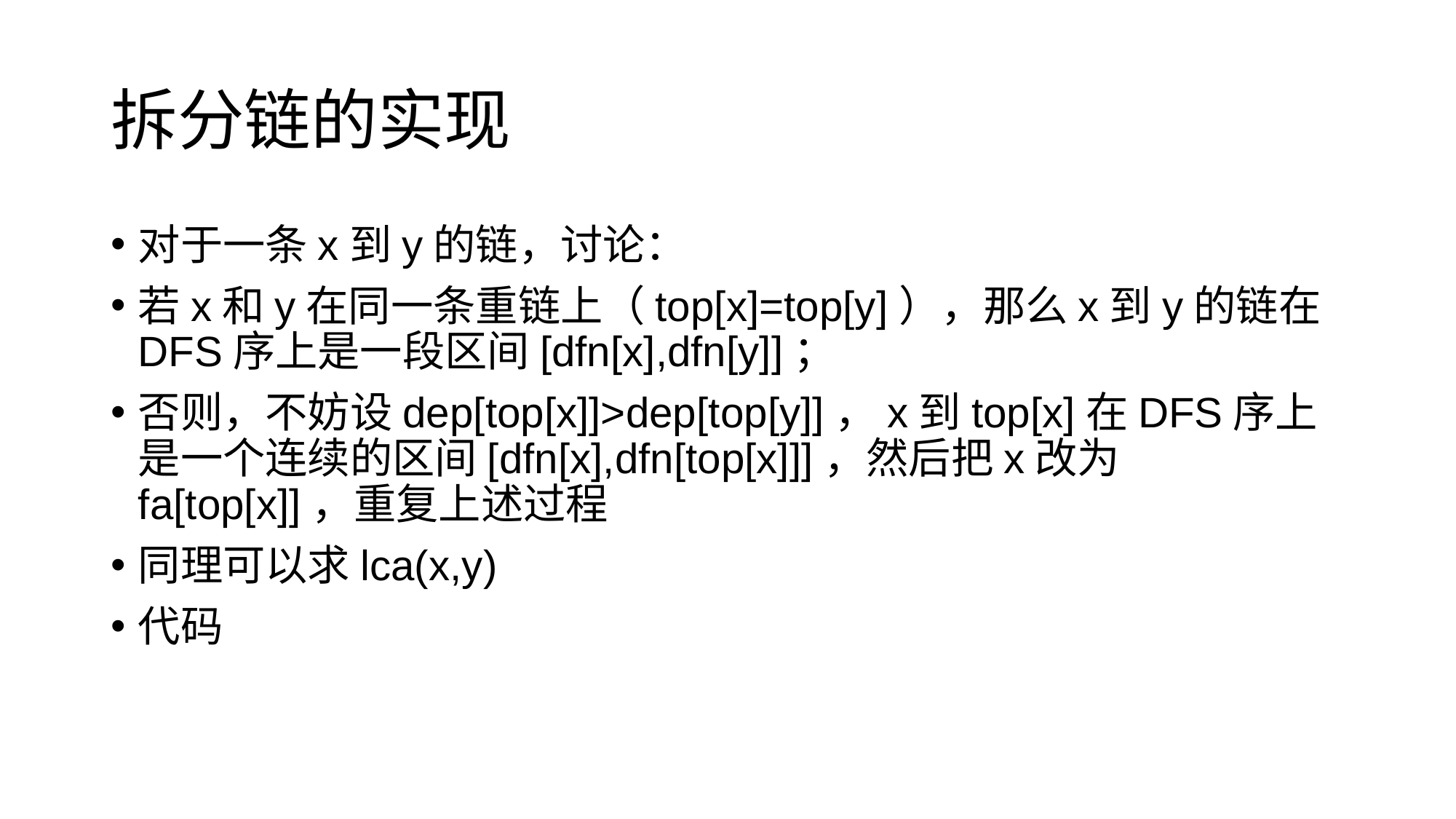

# 拆分链的实现
对于一条x到y的链，讨论：
若x和y在同一条重链上（top[x]=top[y]），那么x到y的链在DFS序上是一段区间[dfn[x],dfn[y]]；
否则，不妨设dep[top[x]]>dep[top[y]]，x到top[x]在DFS序上是一个连续的区间[dfn[x],dfn[top[x]]]，然后把x改为fa[top[x]]，重复上述过程
同理可以求lca(x,y)
代码